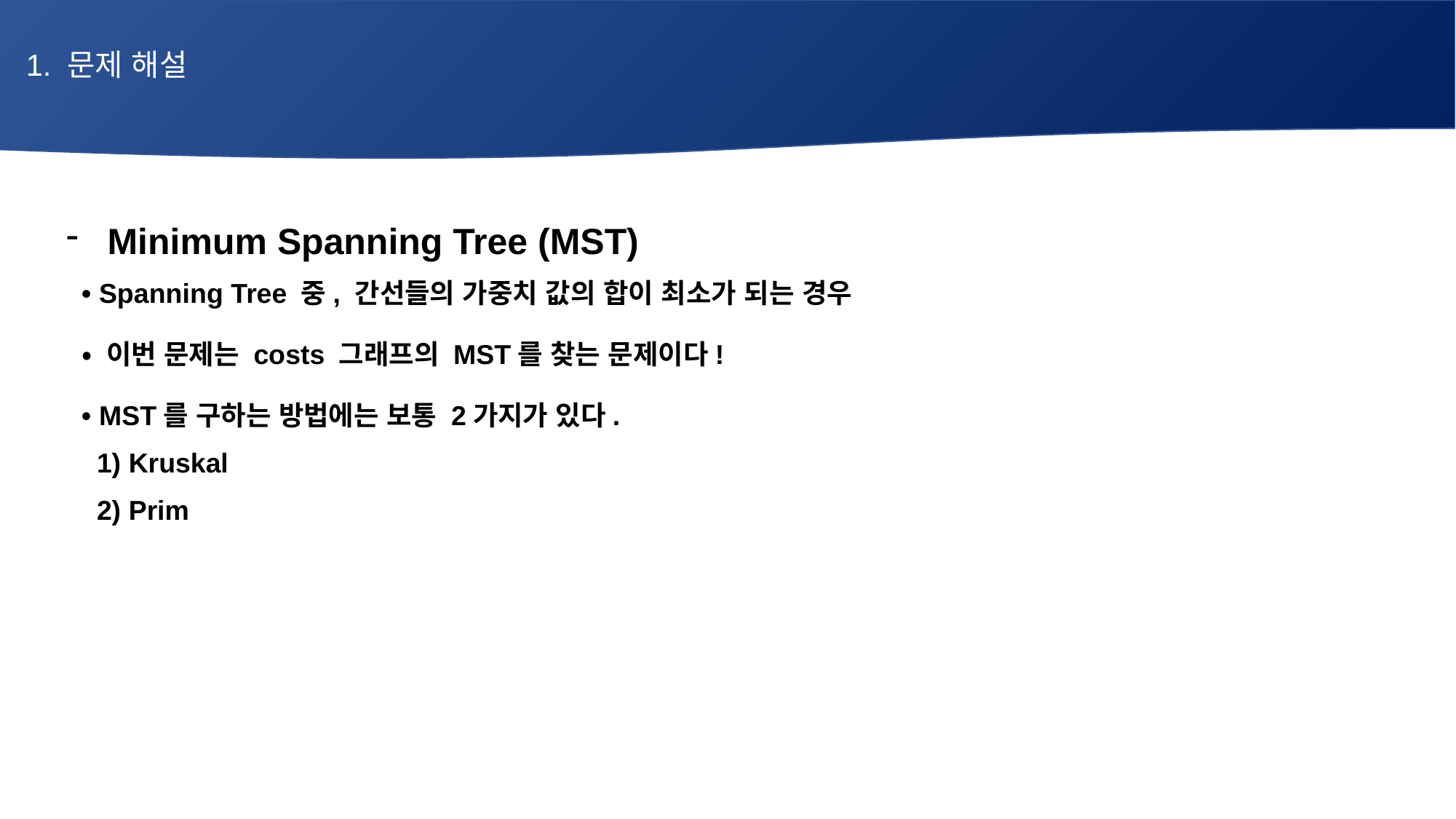

1. 문제 해설
# 매주 1 과제 LV2
Minimum Spanning Tree (MST)
  • Spanning Tree 중, 간선들의 가중치 값의 합이 최소가 되는 경우

  • 이번 문제는 costs 그래프의 MST를 찾는 문제이다!

  • MST를 구하는 방법에는 보통 2가지가 있다.
    1) Kruskal
    2) Prim